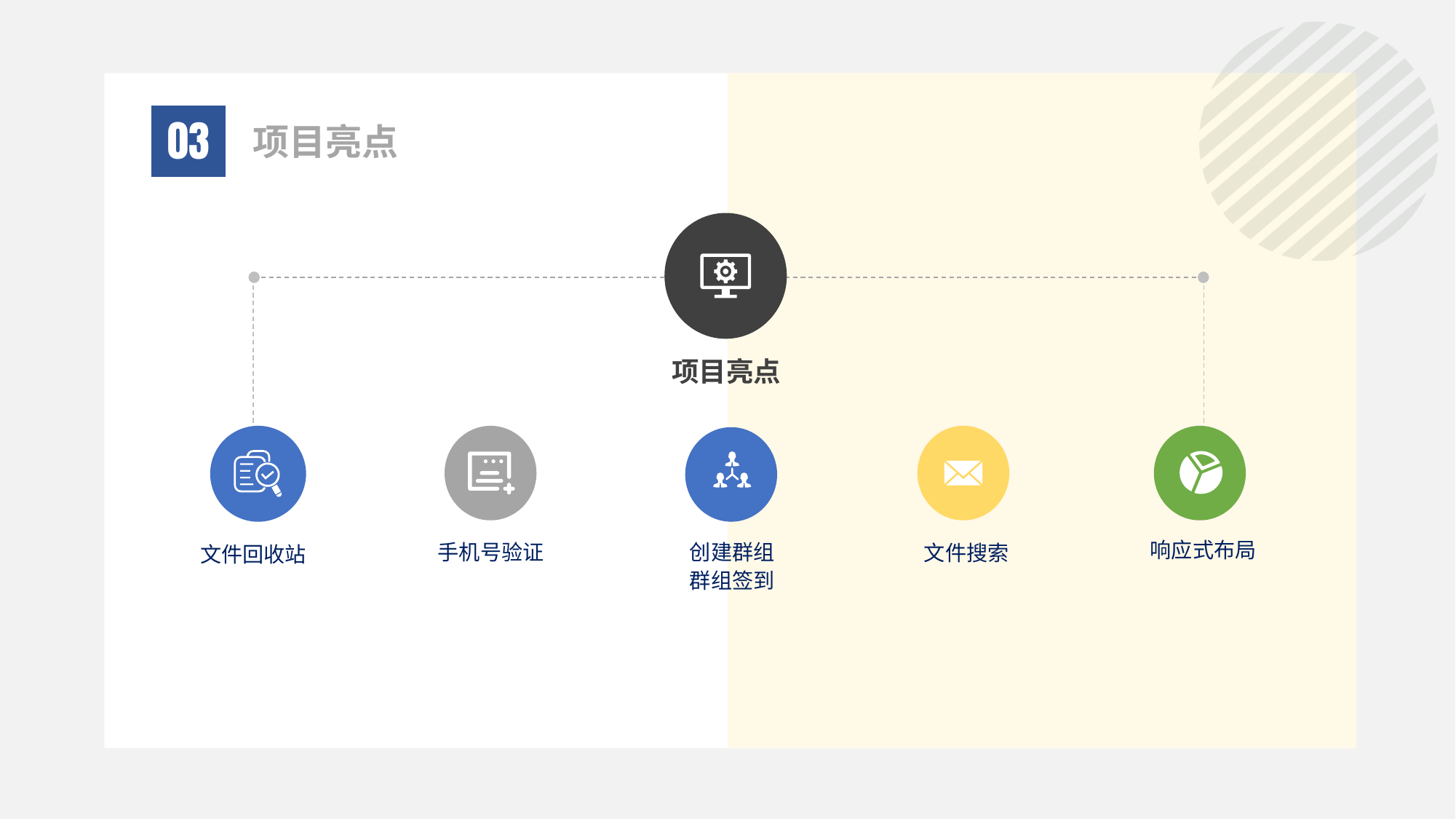

03
项目亮点

项目亮点

响应式布局
手机号验证
创建群组
群组签到
文件搜索
文件回收站